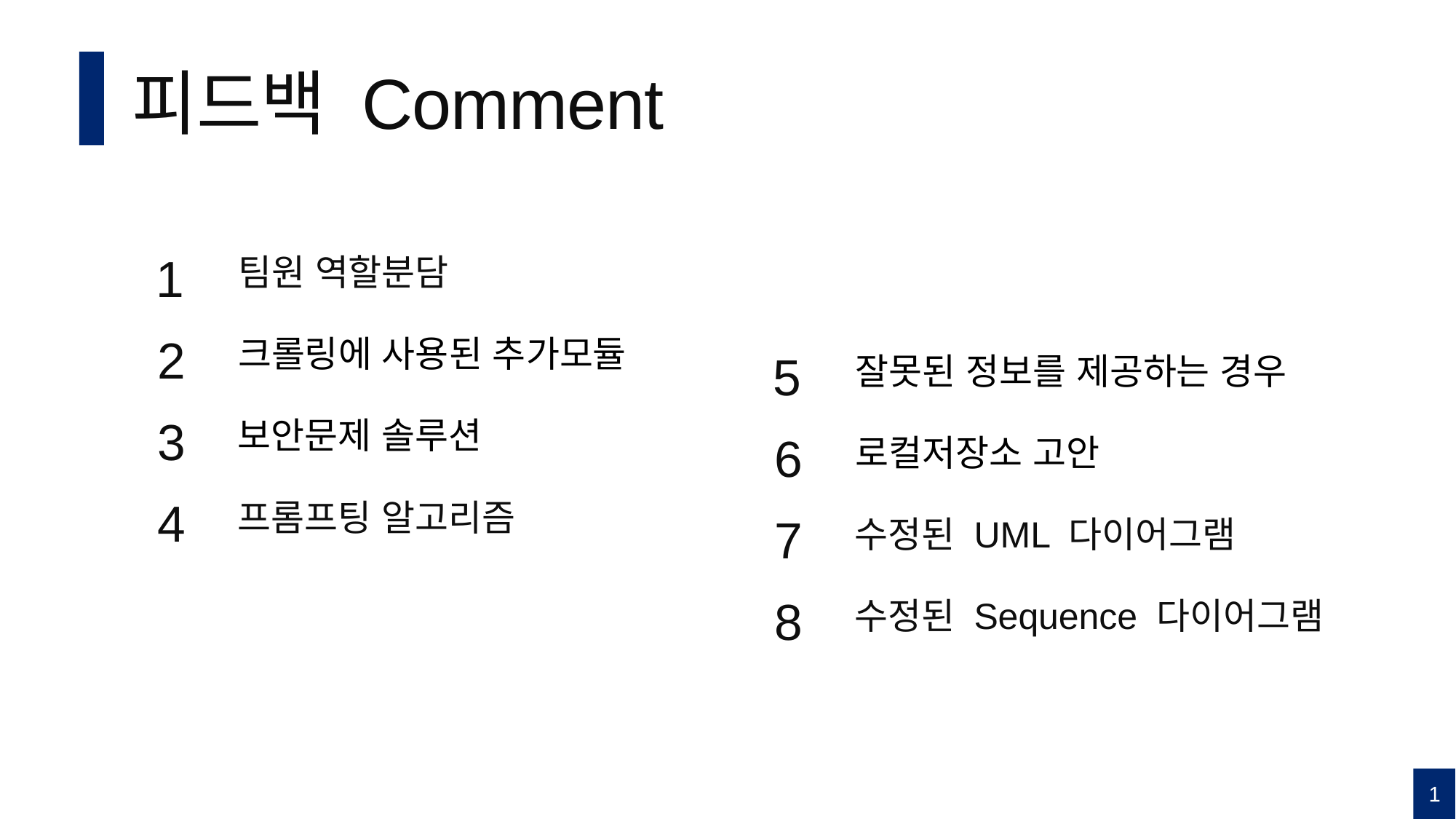

피드백 Comment
1
팀원 역할분담
2
크롤링에 사용된 추가모듈
3
보안문제 솔루션
4
프롬프팅 알고리즘
5
잘못된 정보를 제공하는 경우
6
로컬저장소 고안
7
수정된 UML 다이어그램
8
수정된 Sequence 다이어그램

1